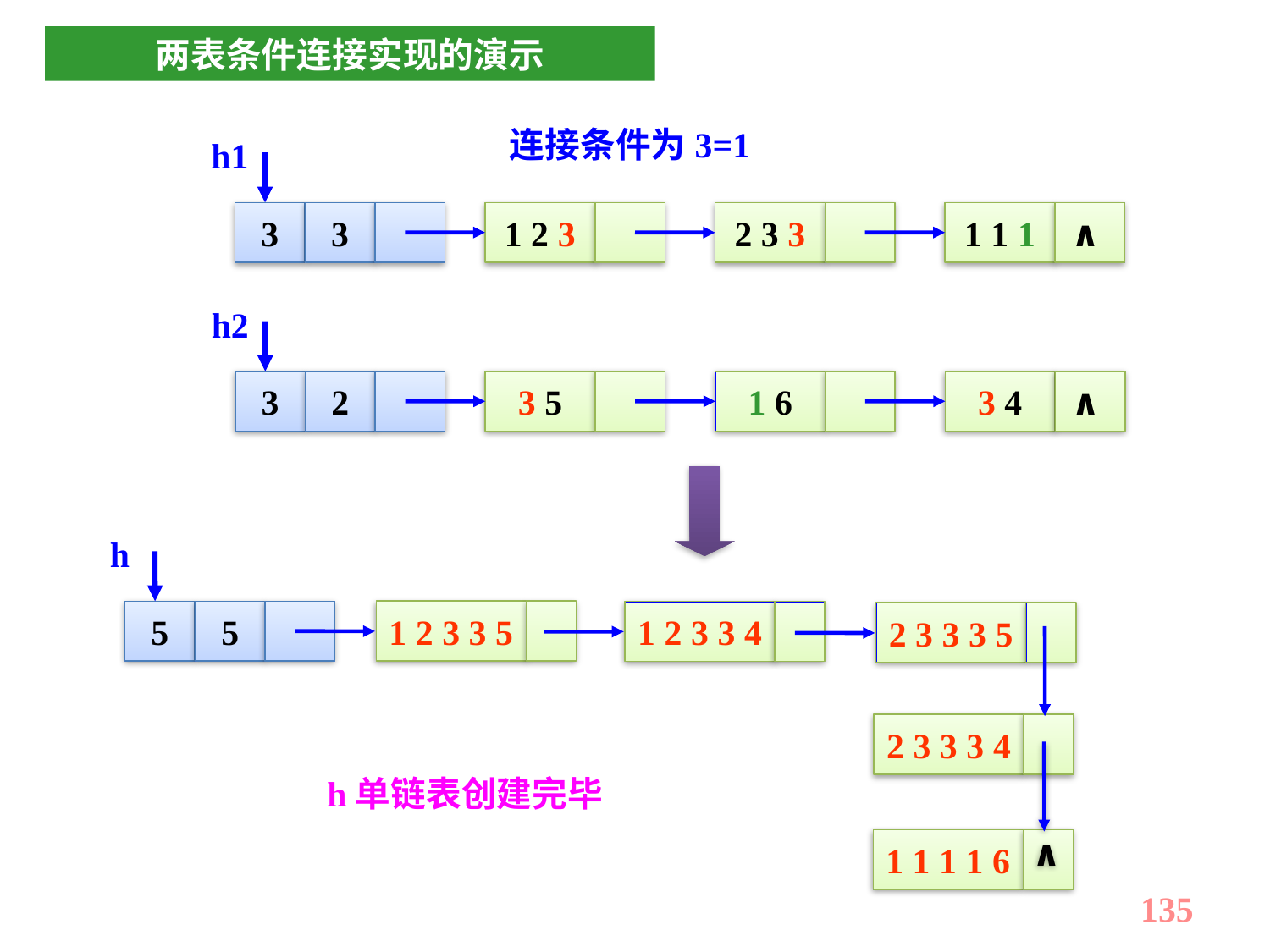

两表条件连接实现的演示
连接条件为3=1
h1

3
3

1 2 3

2 3 3

1 1 1
∧

h2

3
2

3 5

1 6

3 4
∧

h

1 2 3 3 5

5
5

1 2 3 3 4

2 3 3 3 5

2 3 3 3 4

1 1 1 1 6

h单链表创建完毕
∧
135